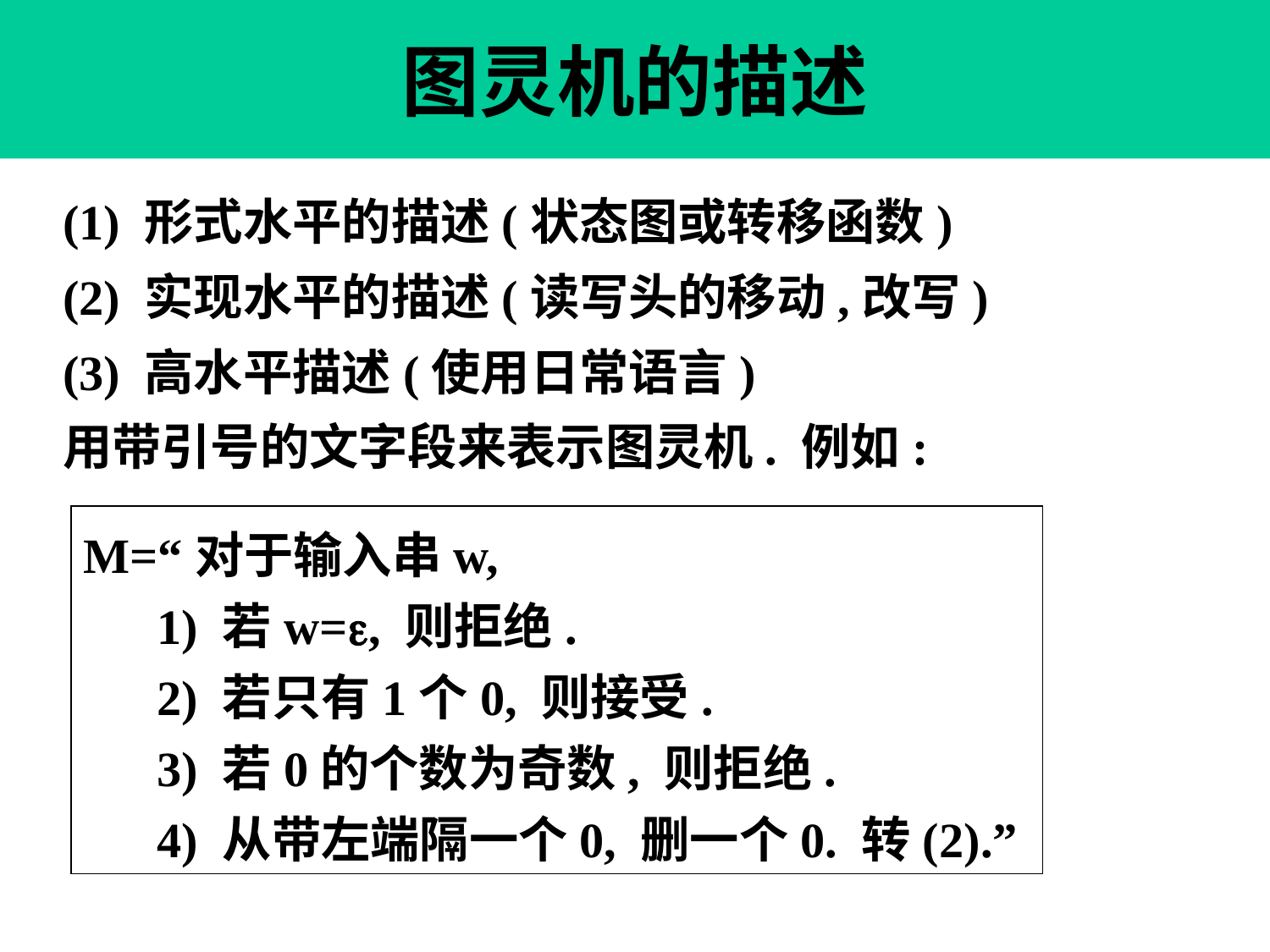

# 图灵机的描述
(1) 形式水平的描述(状态图或转移函数)
(2) 实现水平的描述(读写头的移动,改写)
(3) 高水平描述(使用日常语言)
用带引号的文字段来表示图灵机. 例如:
M=“对于输入串w,
      1) 若w=ε, 则拒绝.
      2) 若只有1个0, 则接受.
      3) 若0的个数为奇数, 则拒绝.
      4) 从带左端隔一个0, 删一个0. 转(2).”